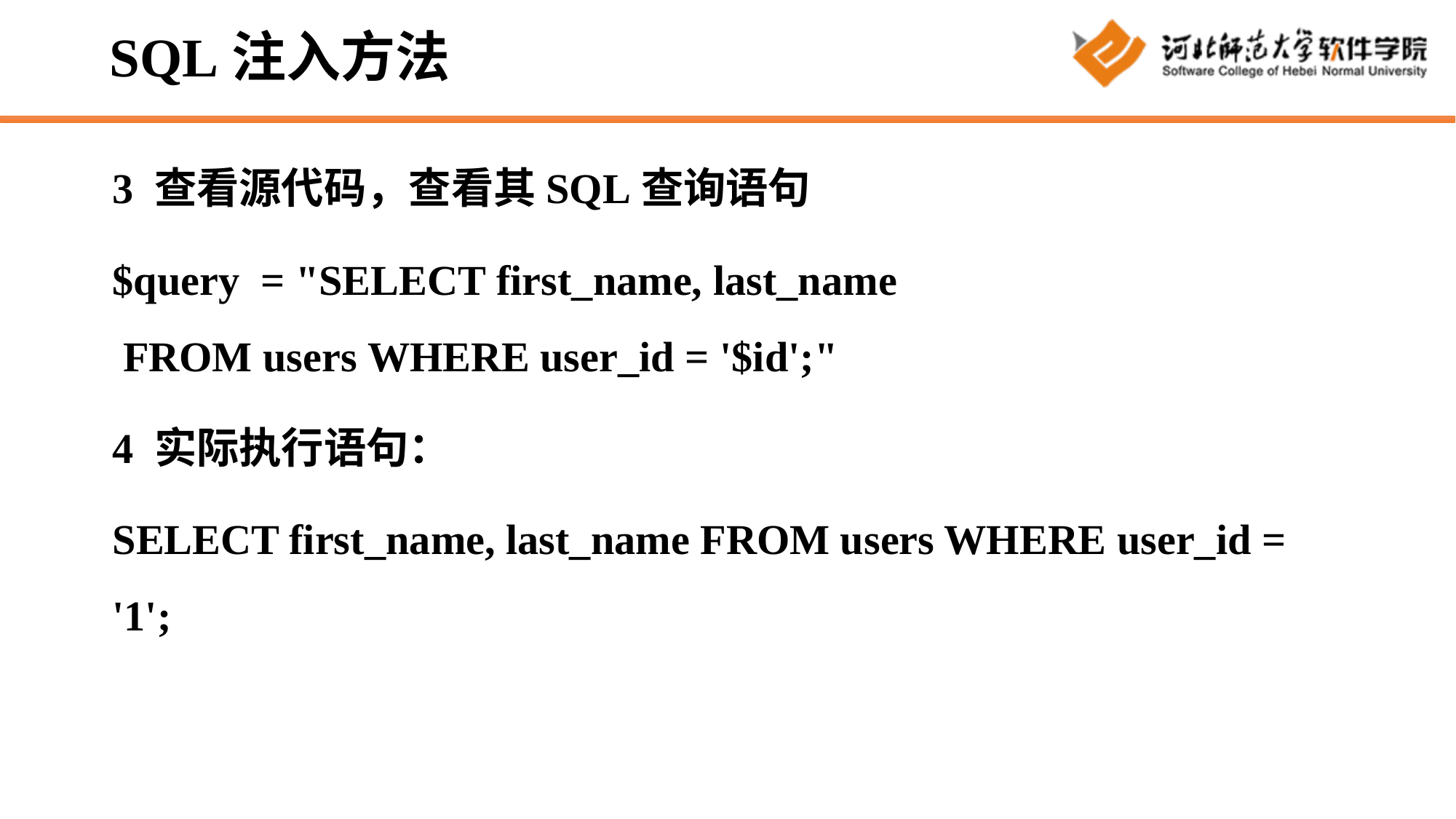

# SQL注入方法
3 查看源代码，查看其SQL查询语句
$query  = "SELECT first_name, last_name  FROM users WHERE user_id = '$id';"
4 实际执行语句：
SELECT first_name, last_name FROM users WHERE user_id = '1';